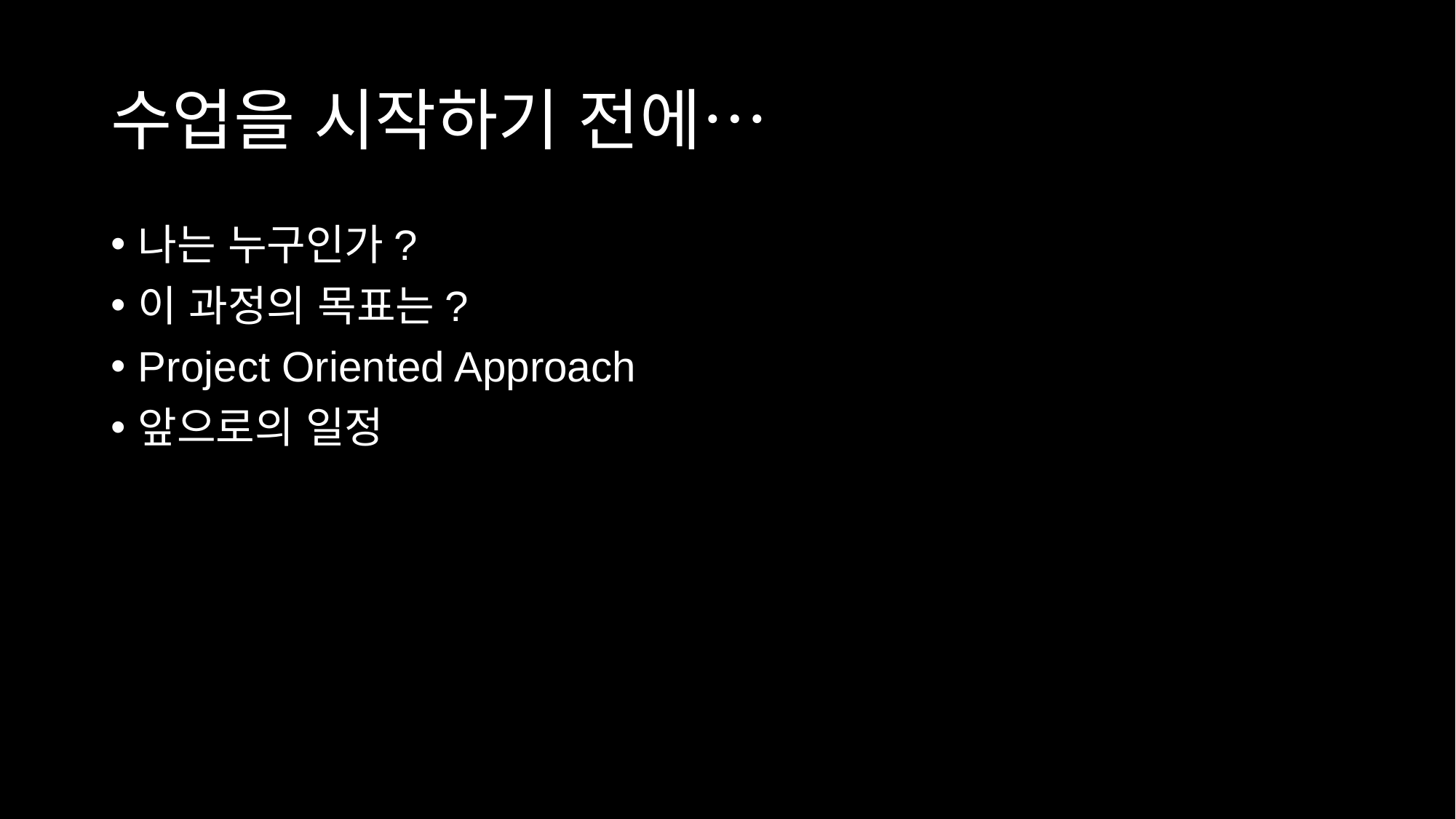

# 수업을 시작하기 전에…
나는 누구인가?
이 과정의 목표는?
Project Oriented Approach
앞으로의 일정